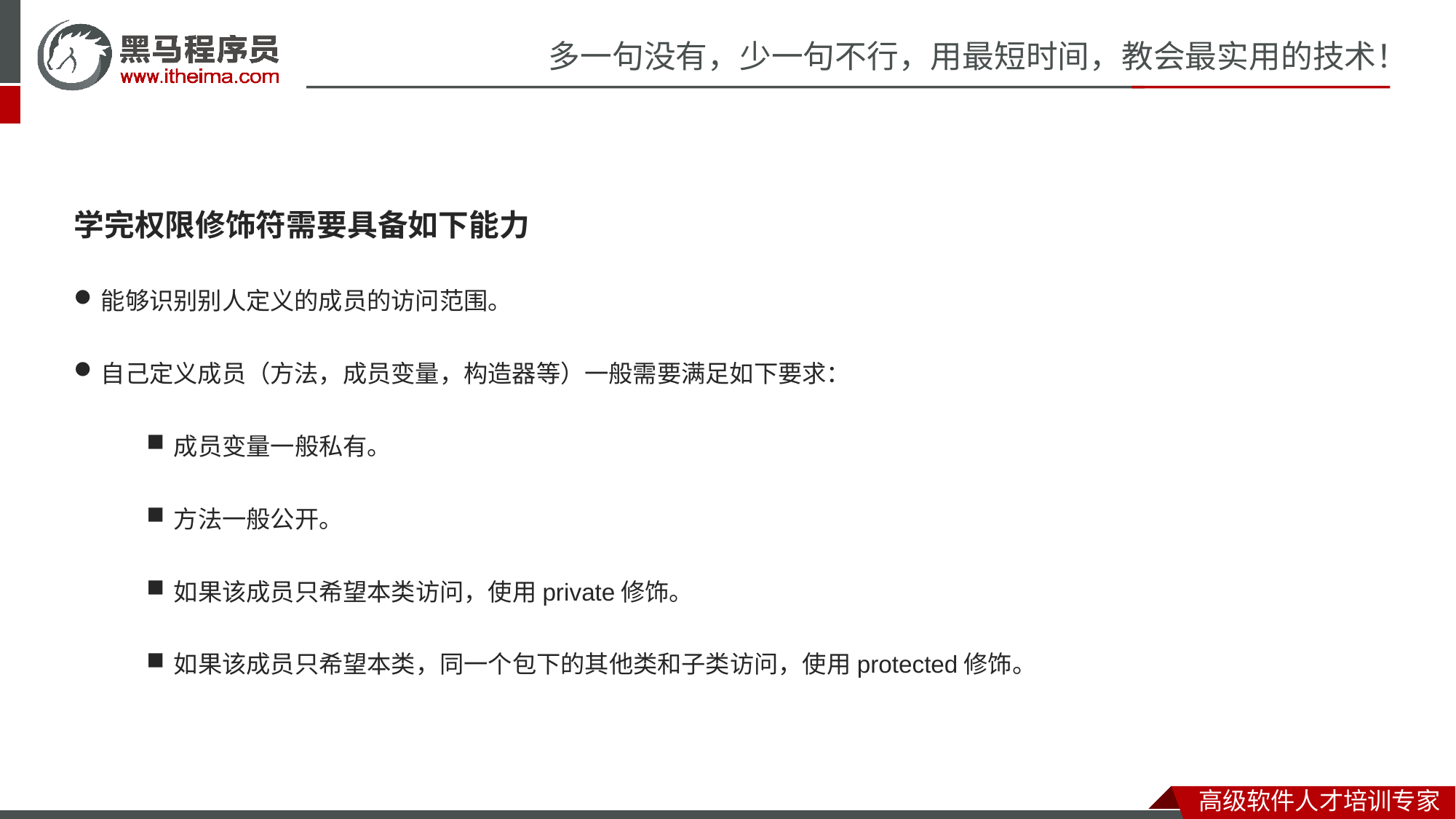

学完权限修饰符需要具备如下能力
能够识别别人定义的成员的访问范围。
自己定义成员（方法，成员变量，构造器等）一般需要满足如下要求：
成员变量一般私有。
方法一般公开。
如果该成员只希望本类访问，使用private修饰。
如果该成员只希望本类，同一个包下的其他类和子类访问，使用protected修饰。